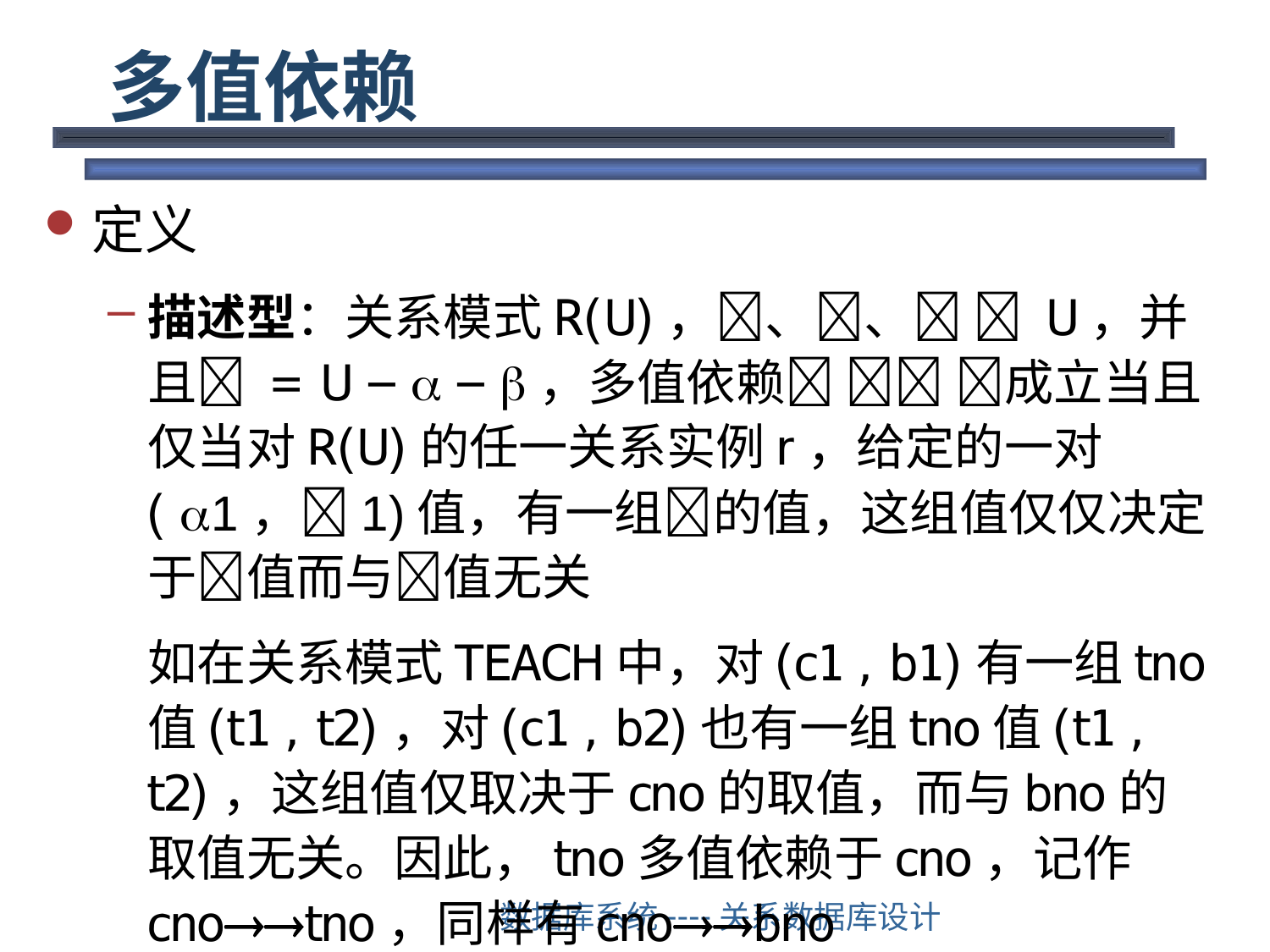

# 多值依赖
定义
描述型：关系模式R(U)，α、β、γ ⊂ U，并且γ = U – α – β，多值依赖α →→ β成立当且仅当对R(U)的任一关系实例r，给定的一对( α1，γ1)值，有一组β的值，这组值仅仅决定于α值而与γ值无关
	如在关系模式TEACH中，对(c1 , b1)有一组tno值(t1 , t2)，对(c1 , b2)也有一组tno值(t1 , t2)，这组值仅取决于cno的取值，而与bno的取值无关。因此，tno多值依赖于cno，记作cno→→tno，同样有cno→→bno
数据库系统----关系数据库设计